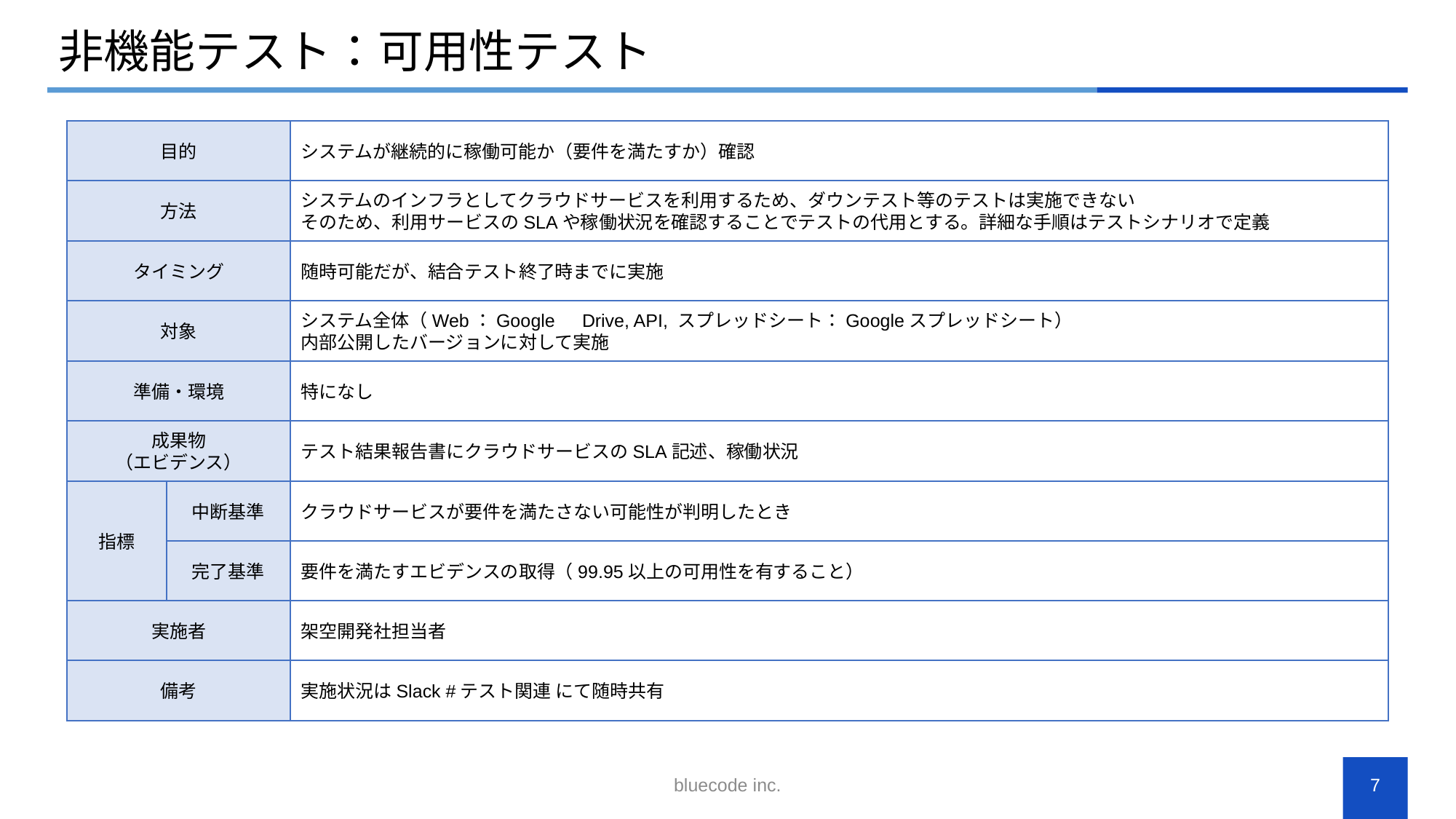

# 非機能テスト：可用性テスト
目的
システムが継続的に稼働可能か（要件を満たすか）確認
方法
システムのインフラとしてクラウドサービスを利用するため、ダウンテスト等のテストは実施できない
そのため、利用サービスのSLAや稼働状況を確認することでテストの代用とする。詳細な手順はテストシナリオで定義
タイミング
随時可能だが、結合テスト終了時までに実施
対象
システム全体（Web：Google　Drive, API, スプレッドシート：Googleスプレッドシート）
内部公開したバージョンに対して実施
準備・環境
特になし
成果物
（エビデンス）
テスト結果報告書にクラウドサービスのSLA記述、稼働状況
指標
中断基準
クラウドサービスが要件を満たさない可能性が判明したとき
完了基準
要件を満たすエビデンスの取得（99.95以上の可用性を有すること）
実施者
架空開発社担当者
備考
実施状況はSlack #テスト関連 にて随時共有
bluecode inc.
7